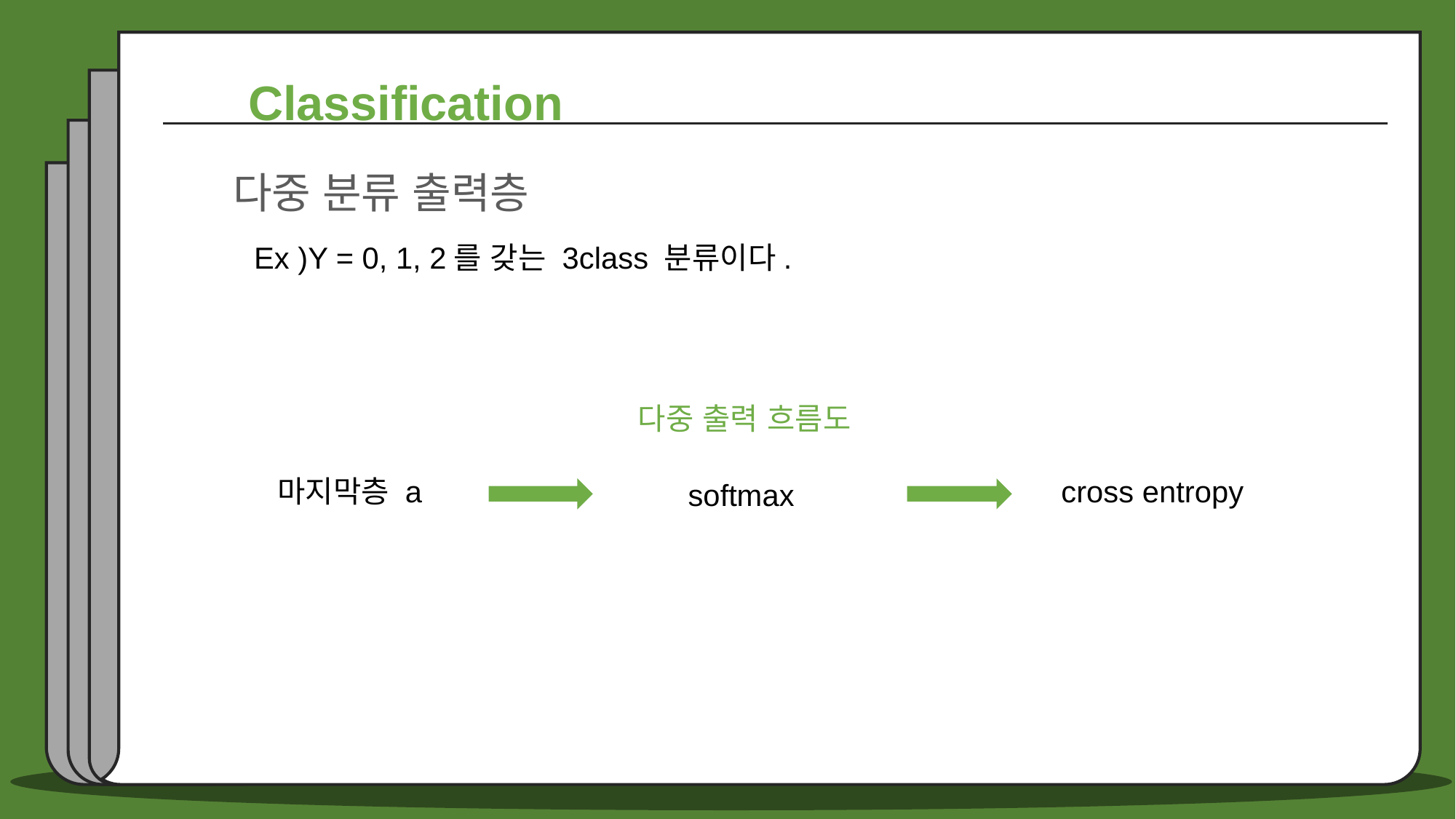

Classification
다중 분류 출력층
Ex )Y = 0, 1, 2를 갖는 3class 분류이다.
다중 출력 흐름도

마지막층 a
cross entropy

softmax